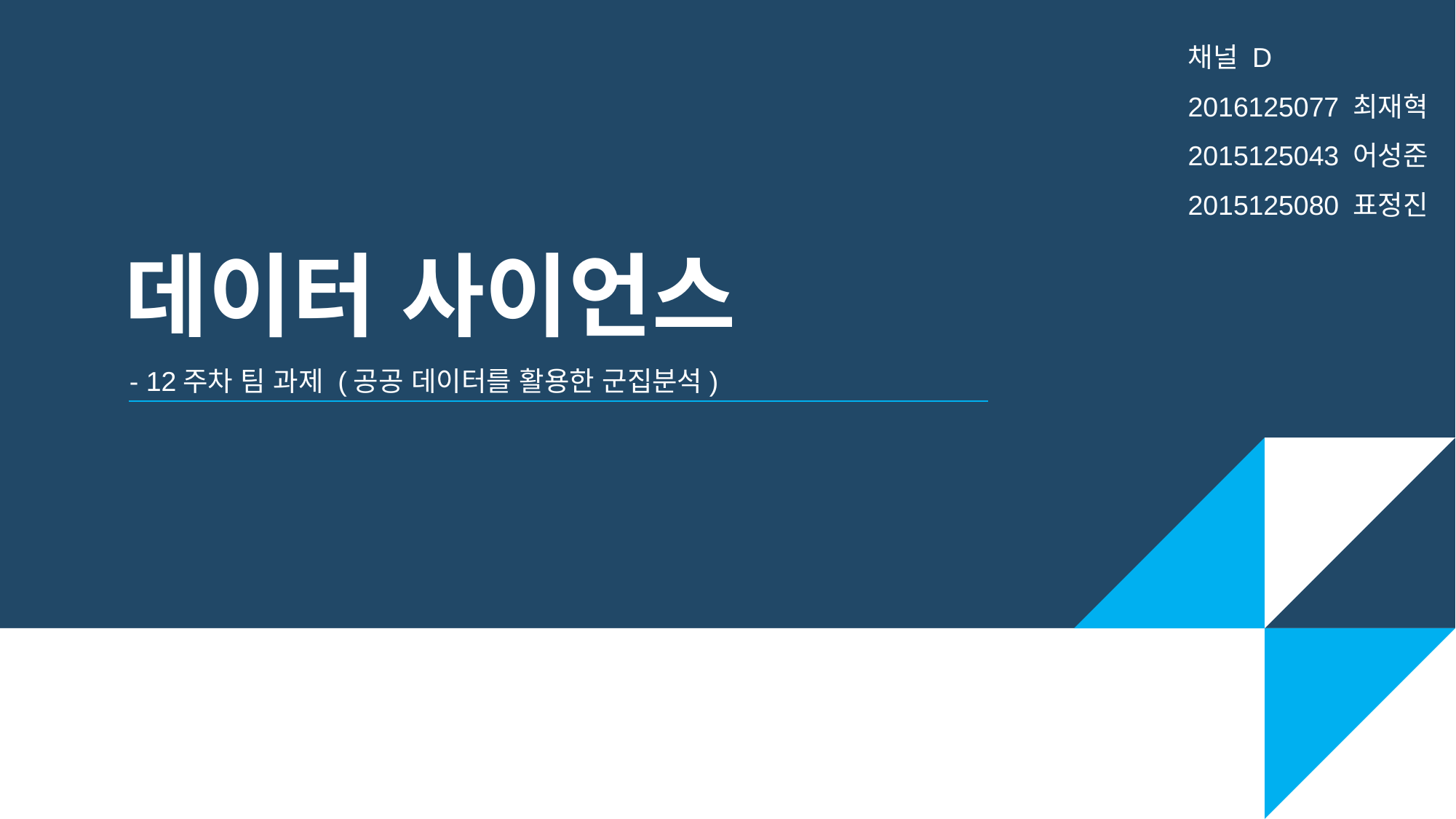

채널 D
2016125077 최재혁
2015125043 어성준
2015125080 표정진
데이터 사이언스
 - 12주차 팀 과제 (공공 데이터를 활용한 군집분석)